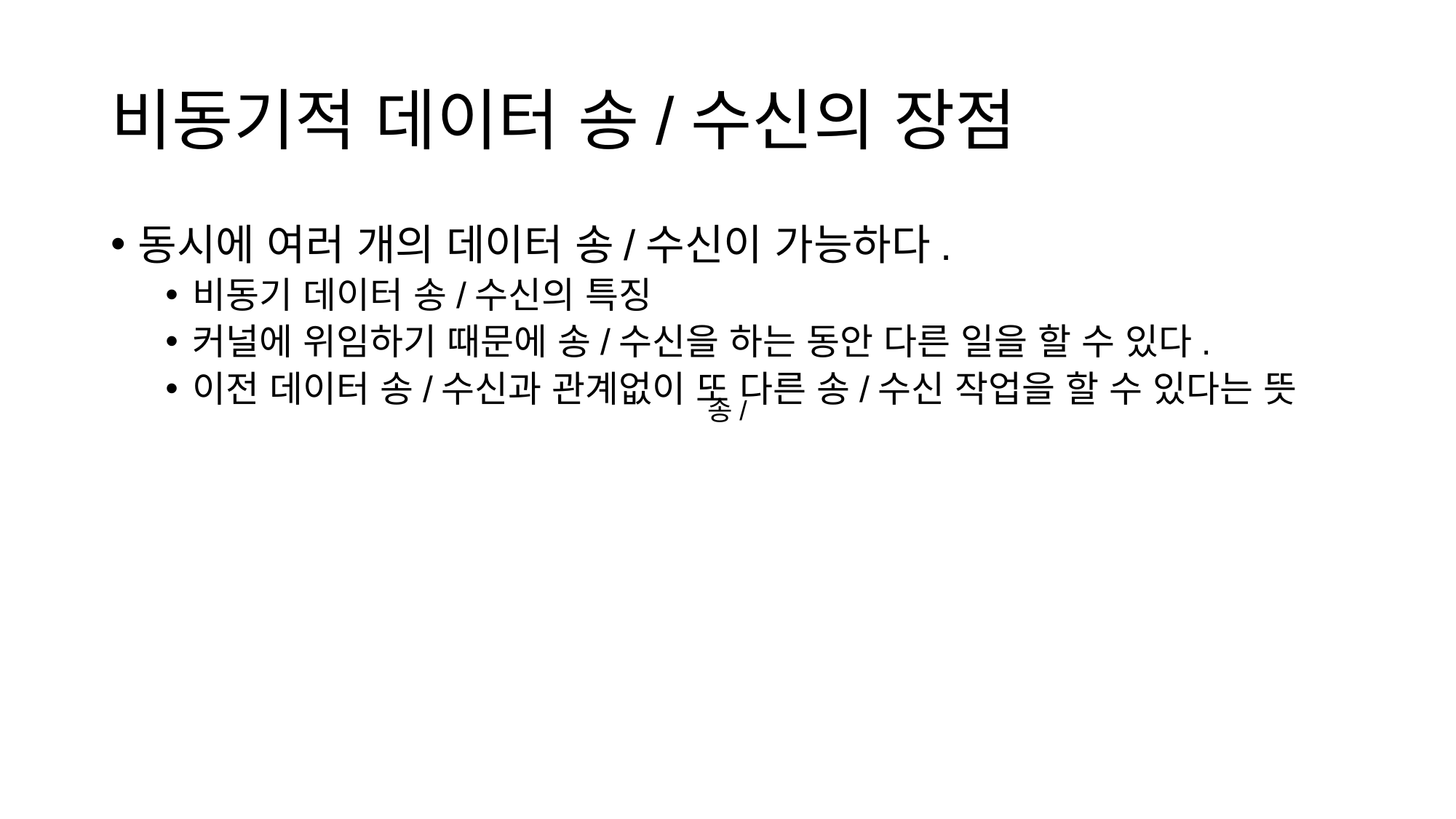

# 비동기적 데이터 송/수신의 장점
동시에 여러 개의 데이터 송/수신이 가능하다.
비동기 데이터 송/수신의 특징
커널에 위임하기 때문에 송/수신을 하는 동안 다른 일을 할 수 있다.
이전 데이터 송/수신과 관계없이 또 다른 송/수신 작업을 할 수 있다는 뜻

송/